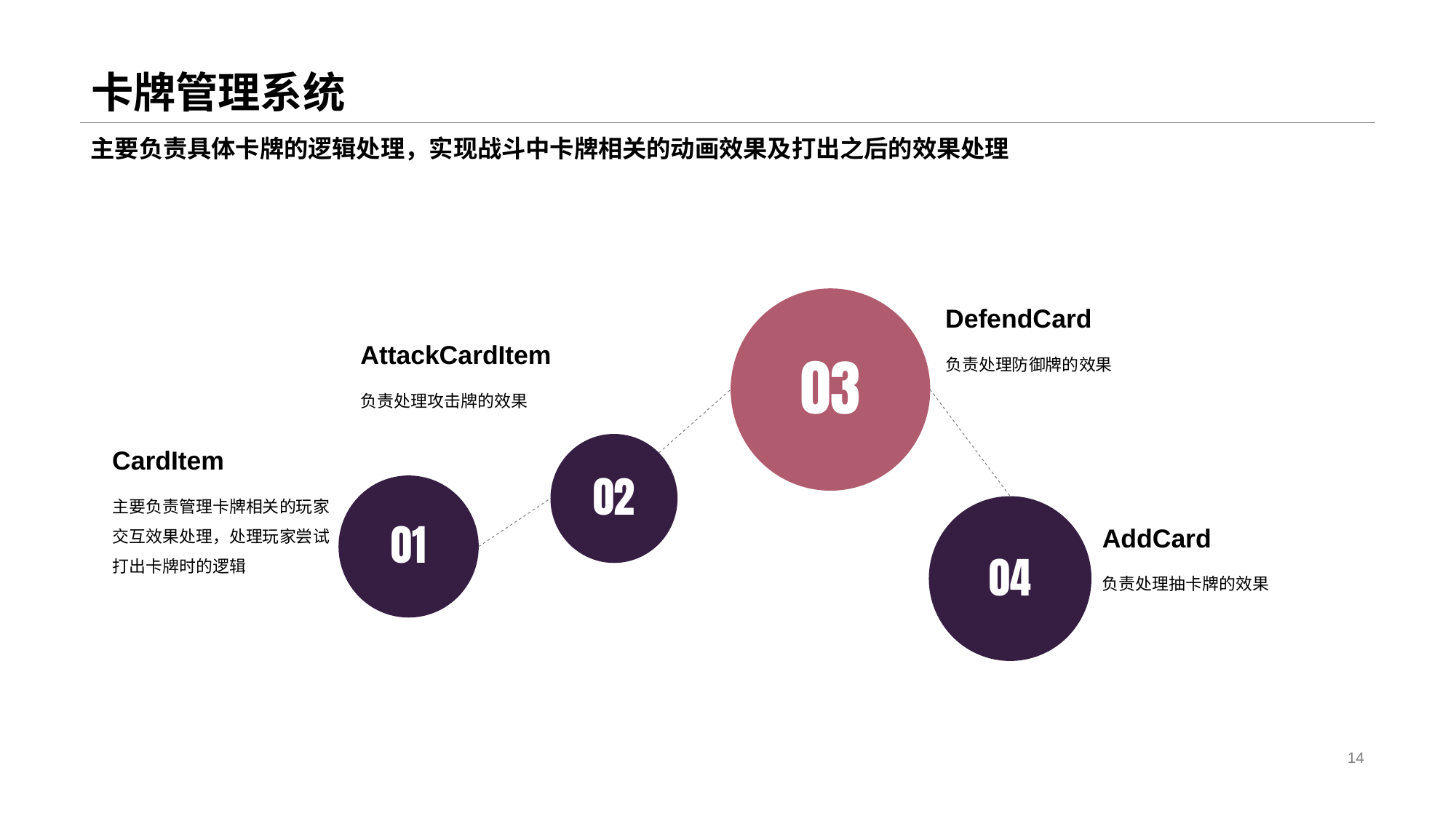

# 卡牌管理系统
主要负责具体卡牌的逻辑处理，实现战斗中卡牌相关的动画效果及打出之后的效果处理
03
DefendCard
AttackCardItem
负责处理防御牌的效果
负责处理攻击牌的效果
02
CardItem
01
主要负责管理卡牌相关的玩家交互效果处理，处理玩家尝试打出卡牌时的逻辑
04
AddCard
负责处理抽卡牌的效果
14